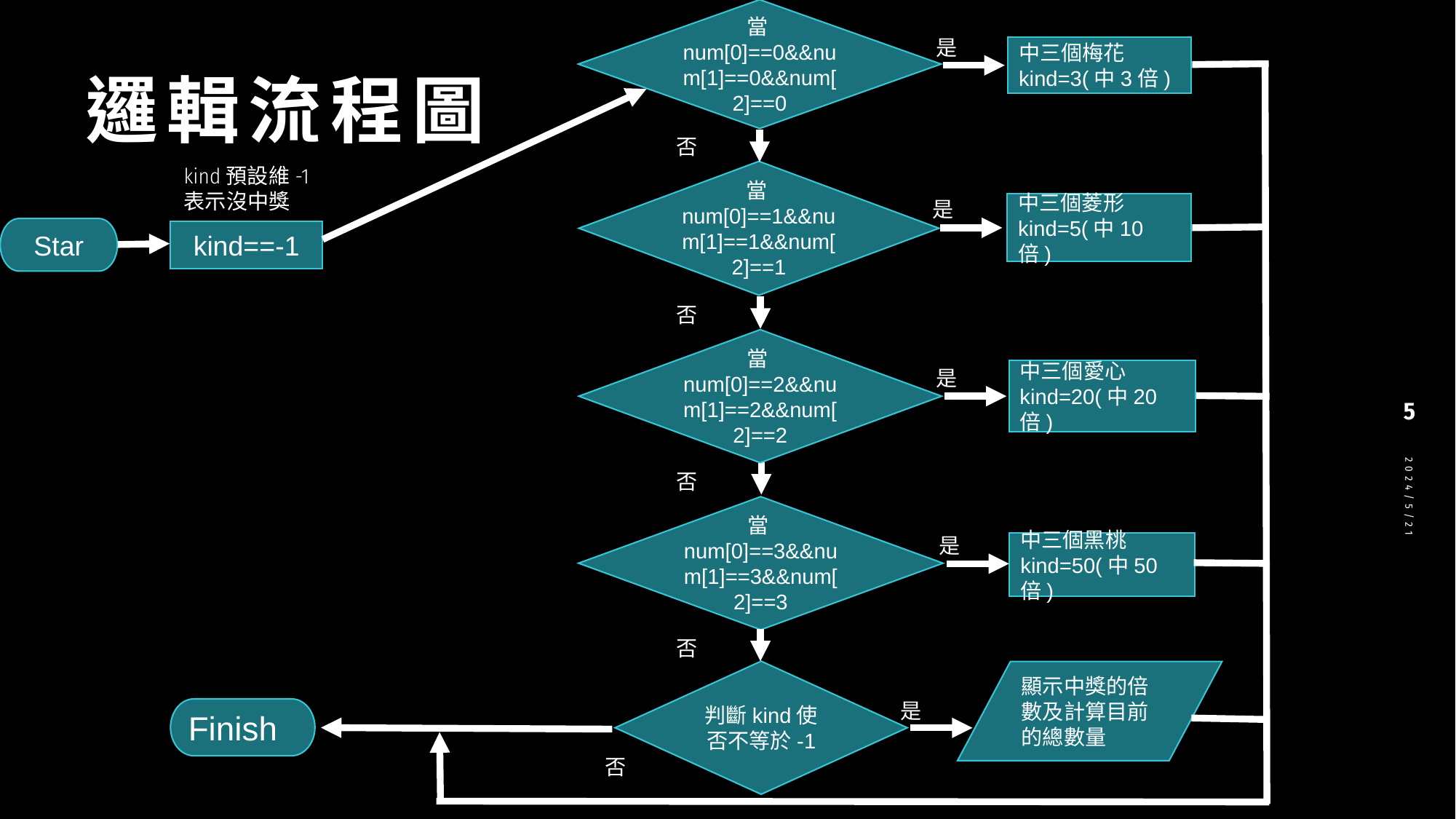

當num[0]==0&&num[1]==0&&num[2]==0
是
中三個梅花kind=3(中3倍)
# 邏輯流程圖
否
kind預設維-1表示沒中獎
當num[0]==1&&num[1]==1&&num[2]==1
是
中三個菱形kind=5(中10倍)
Star
kind==-1
否
當num[0]==2&&num[1]==2&&num[2]==2
是
中三個愛心kind=20(中20倍)
5
否
當num[0]==3&&num[1]==3&&num[2]==3
是
中三個黑桃kind=50(中50倍)
2024/5/21
否
判斷kind使否不等於-1
顯示中獎的倍數及計算目前的總數量
是
Finish
否